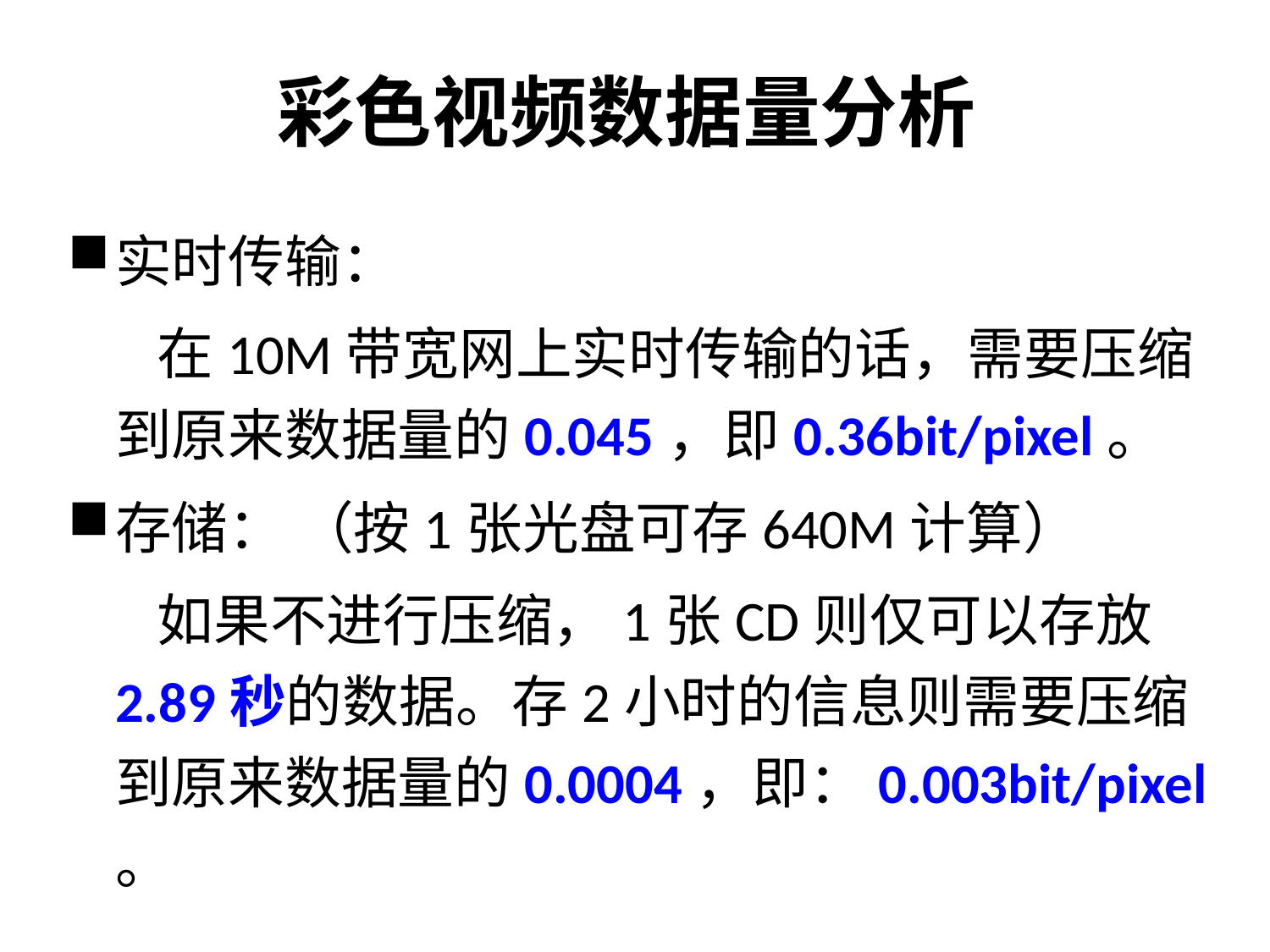

# 彩色视频数据量分析
实时传输：
      在10M带宽网上实时传输的话，需要压缩到原来数据量的0.045，即0.36bit/pixel。
存储： （按1张光盘可存640M计算）
      如果不进行压缩，1张CD则仅可以存放2.89秒的数据。存2小时的信息则需要压缩到原来数据量的0.0004，即：0.003bit/pixel。